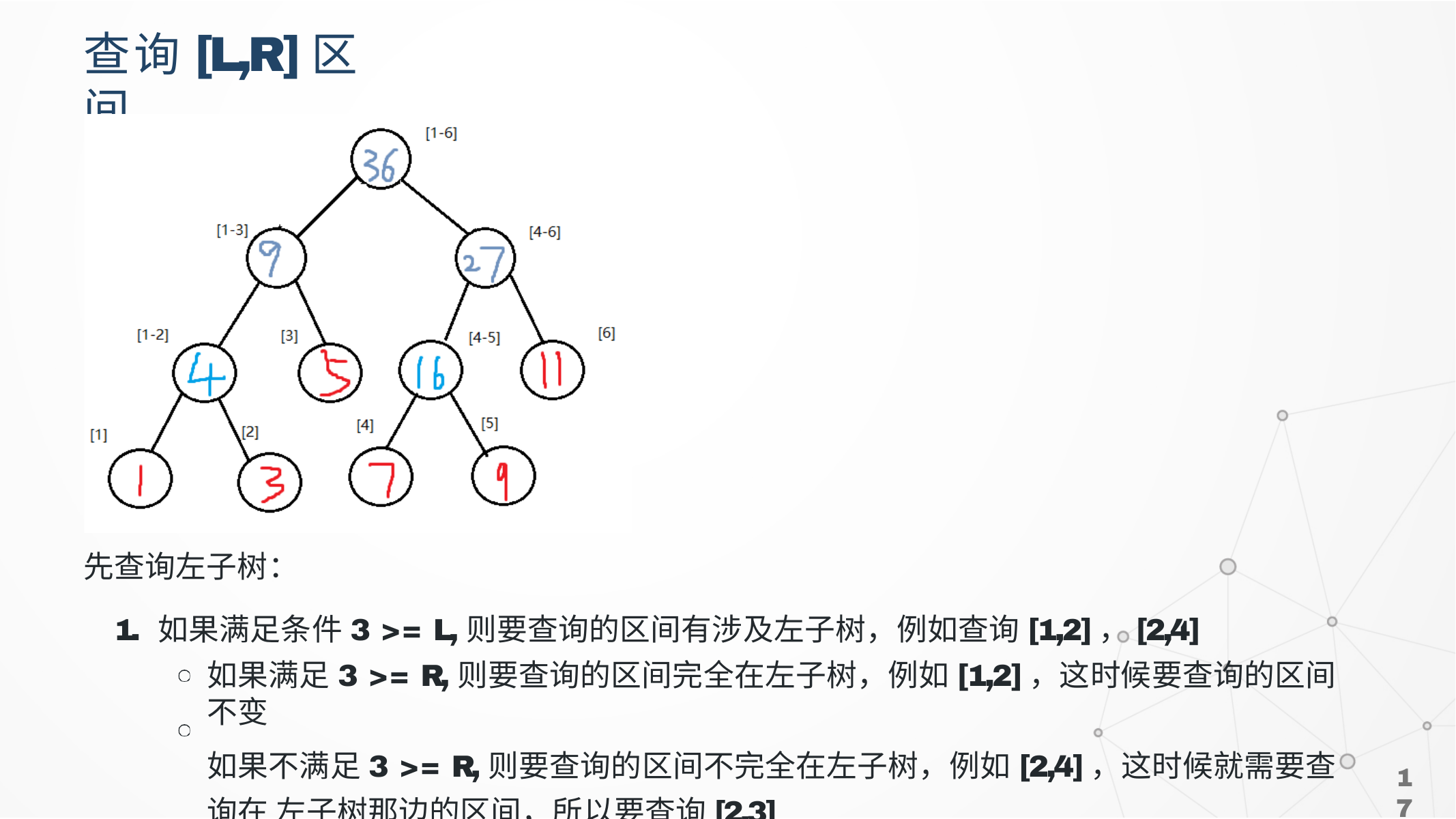

# 查询[L,R]区间

先查询左子树：
1. 如果满足条件3 >= L,则要查询的区间有涉及左子树，例如查询[1,2]，[2,4]
如果满足3 >= R,则要查询的区间完全在左子树，例如[1,2]，这时候要查询的区间不变
如果不满足3 >= R,则要查询的区间不完全在左子树，例如[2,4]，这时候就需要查询在 左子树那边的区间，所以要查询[2,3]

17